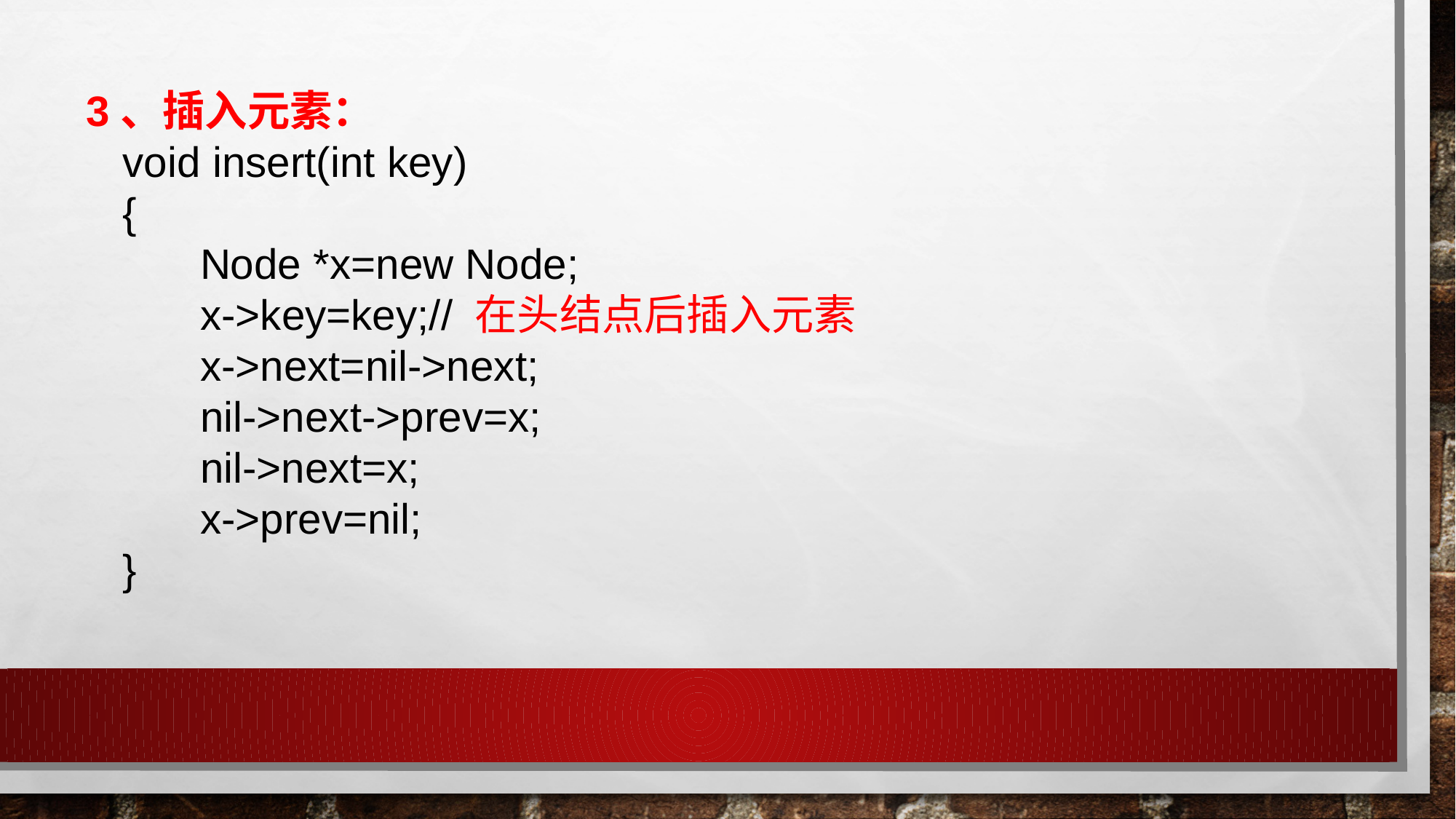

3、插入元素：
void insert(int key)
{
	Node *x=new Node;
	x->key=key;// 在头结点后插入元素
	x->next=nil->next;
	nil->next->prev=x;
	nil->next=x;
	x->prev=nil;
}